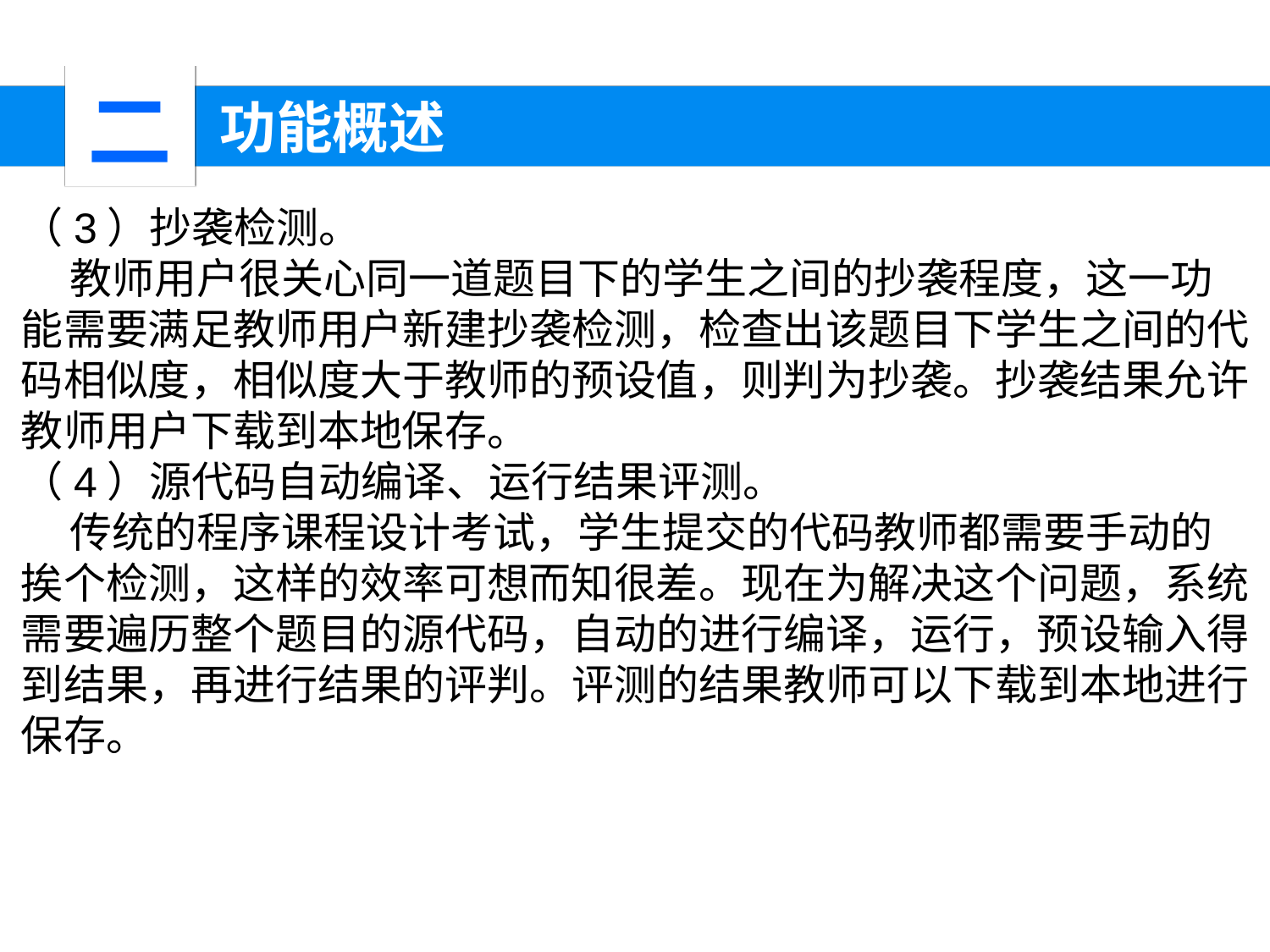

二
               功能概述
（3）抄袭检测。
    教师用户很关心同一道题目下的学生之间的抄袭程度，这一功能需要满足教师用户新建抄袭检测，检查出该题目下学生之间的代码相似度，相似度大于教师的预设值，则判为抄袭。抄袭结果允许教师用户下载到本地保存。
（4）源代码自动编译、运行结果评测。
    传统的程序课程设计考试，学生提交的代码教师都需要手动的挨个检测，这样的效率可想而知很差。现在为解决这个问题，系统需要遍历整个题目的源代码，自动的进行编译，运行，预设输入得到结果，再进行结果的评判。评测的结果教师可以下载到本地进行保存。

XXXX年
XXXX年